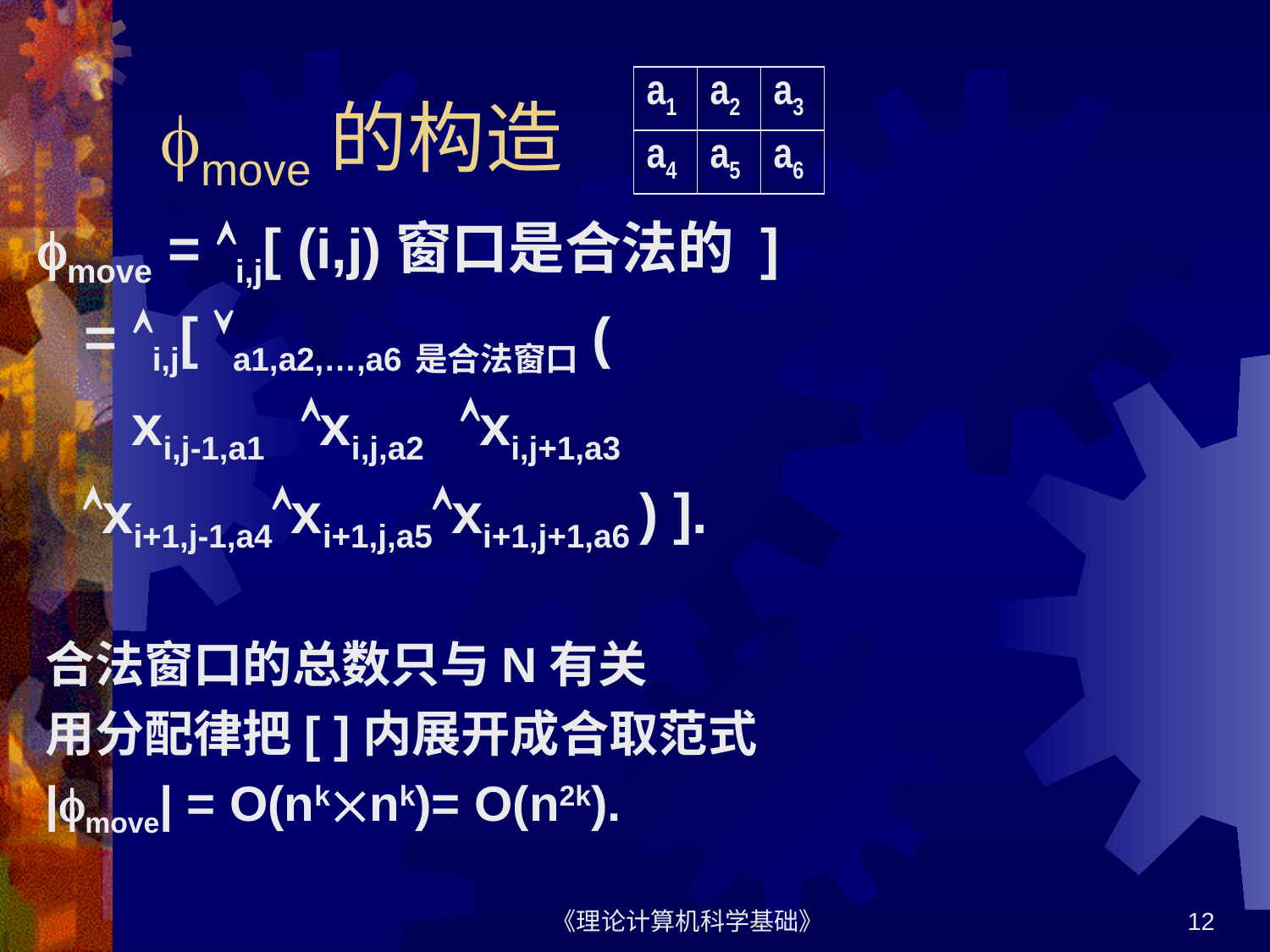

# φmove的构造
a1
a2

a3

a4
a5

a6

φmove = ∧i,j[ (i,j)窗口是合法的 ]
   = ∧i,j[ ∨a1,a2,…,a6是合法窗口(
      xi,j-1,a1    ∧xi,j,a2    ∧xi,j+1,a3
     ∧xi+1,j-1,a4∧xi+1,j,a5∧xi+1,j+1,a6 ) ].

合法窗口的总数只与N有关
用分配律把[ ]内展开成合取范式
|φmove| = O(nk×nk)= O(n2k).
《理论计算机科学基础》
12